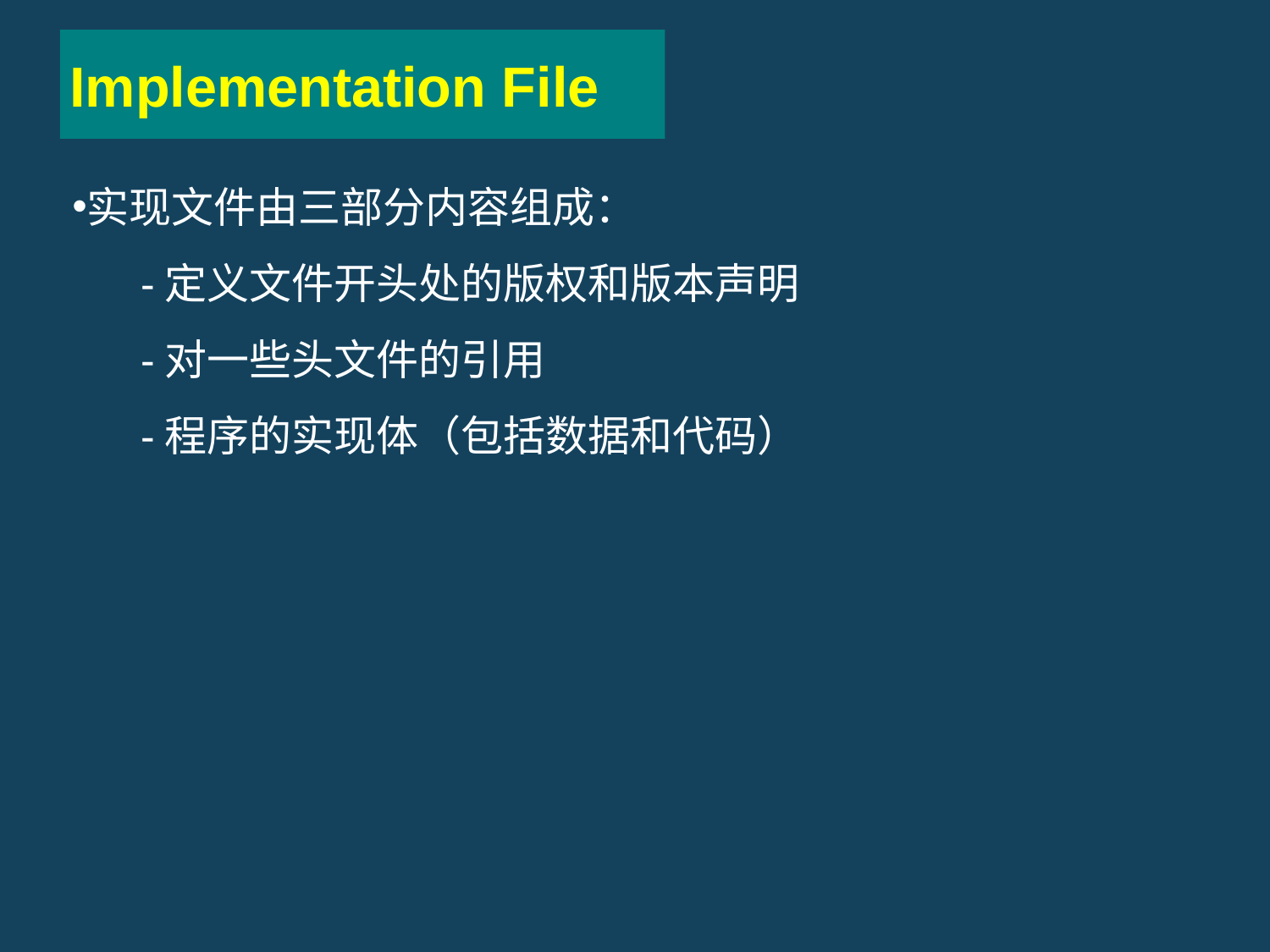

# Implementation File
实现文件由三部分内容组成：
-定义文件开头处的版权和版本声明
-对一些头文件的引用
-程序的实现体（包括数据和代码）